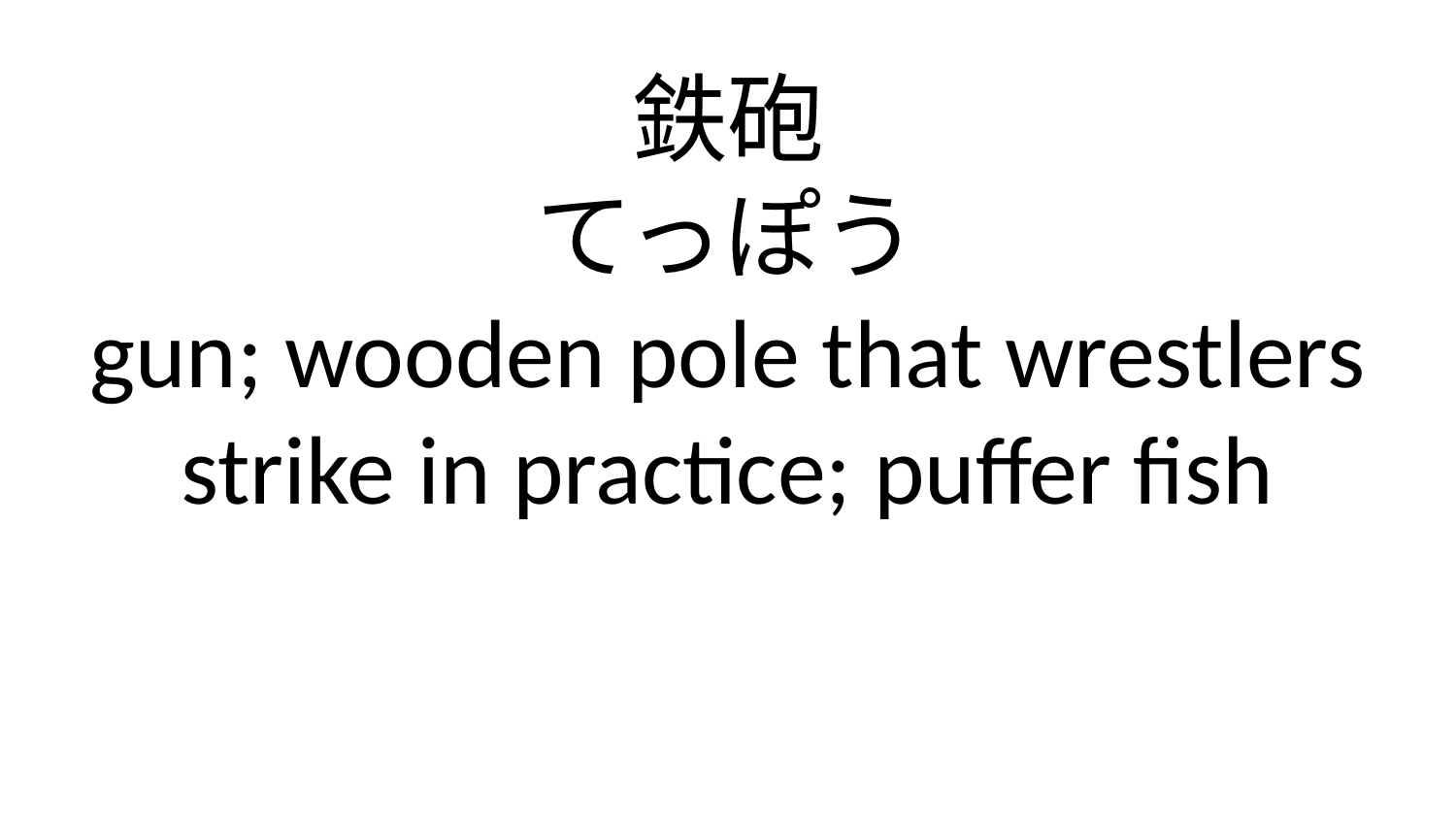

鉄砲
てっぽう
gun; wooden pole that wrestlers strike in practice; puffer fish